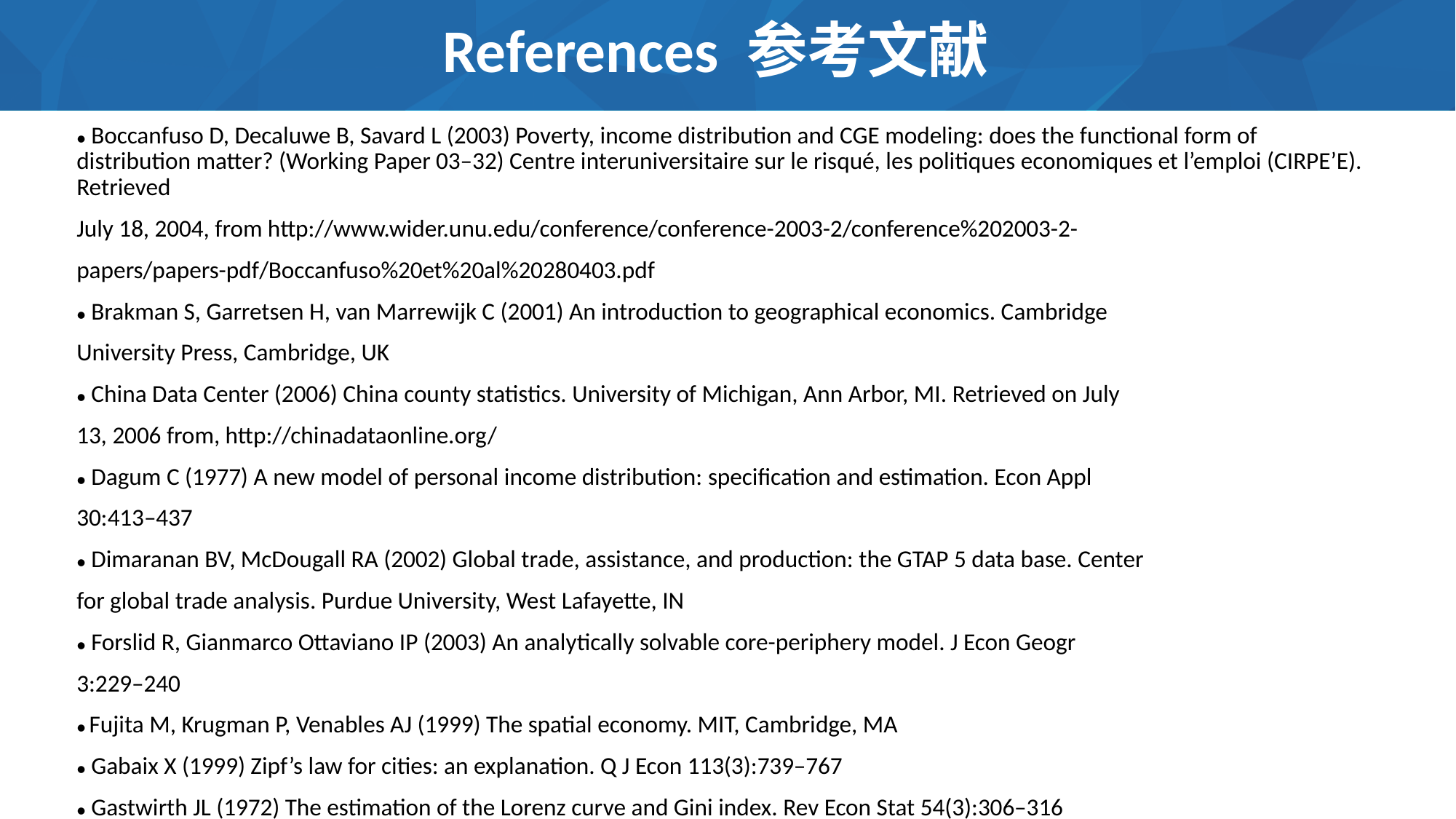

# References 参考文献
● Boccanfuso D, Decaluwe B, Savard L (2003) Poverty, income distribution and CGE modeling: does the functional form of distribution matter? (Working Paper 03–32) Centre interuniversitaire sur le risqué, les politiques economiques et l’emploi (CIRPE’E). Retrieved
July 18, 2004, from http://www.wider.unu.edu/conference/conference-2003-2/conference%202003-2-
papers/papers-pdf/Boccanfuso%20et%20al%20280403.pdf
● Brakman S, Garretsen H, van Marrewijk C (2001) An introduction to geographical economics. Cambridge
University Press, Cambridge, UK
● China Data Center (2006) China county statistics. University of Michigan, Ann Arbor, MI. Retrieved on July
13, 2006 from, http://chinadataonline.org/
● Dagum C (1977) A new model of personal income distribution: specification and estimation. Econ Appl
30:413–437
● Dimaranan BV, McDougall RA (2002) Global trade, assistance, and production: the GTAP 5 data base. Center
for global trade analysis. Purdue University, West Lafayette, IN
● Forslid R, Gianmarco Ottaviano IP (2003) An analytically solvable core-periphery model. J Econ Geogr
3:229–240
● Fujita M, Krugman P, Venables AJ (1999) The spatial economy. MIT, Cambridge, MA
● Gabaix X (1999) Zipf’s law for cities: an explanation. Q J Econ 113(3):739–767
● Gastwirth JL (1972) The estimation of the Lorenz curve and Gini index. Rev Econ Stat 54(3):306–316